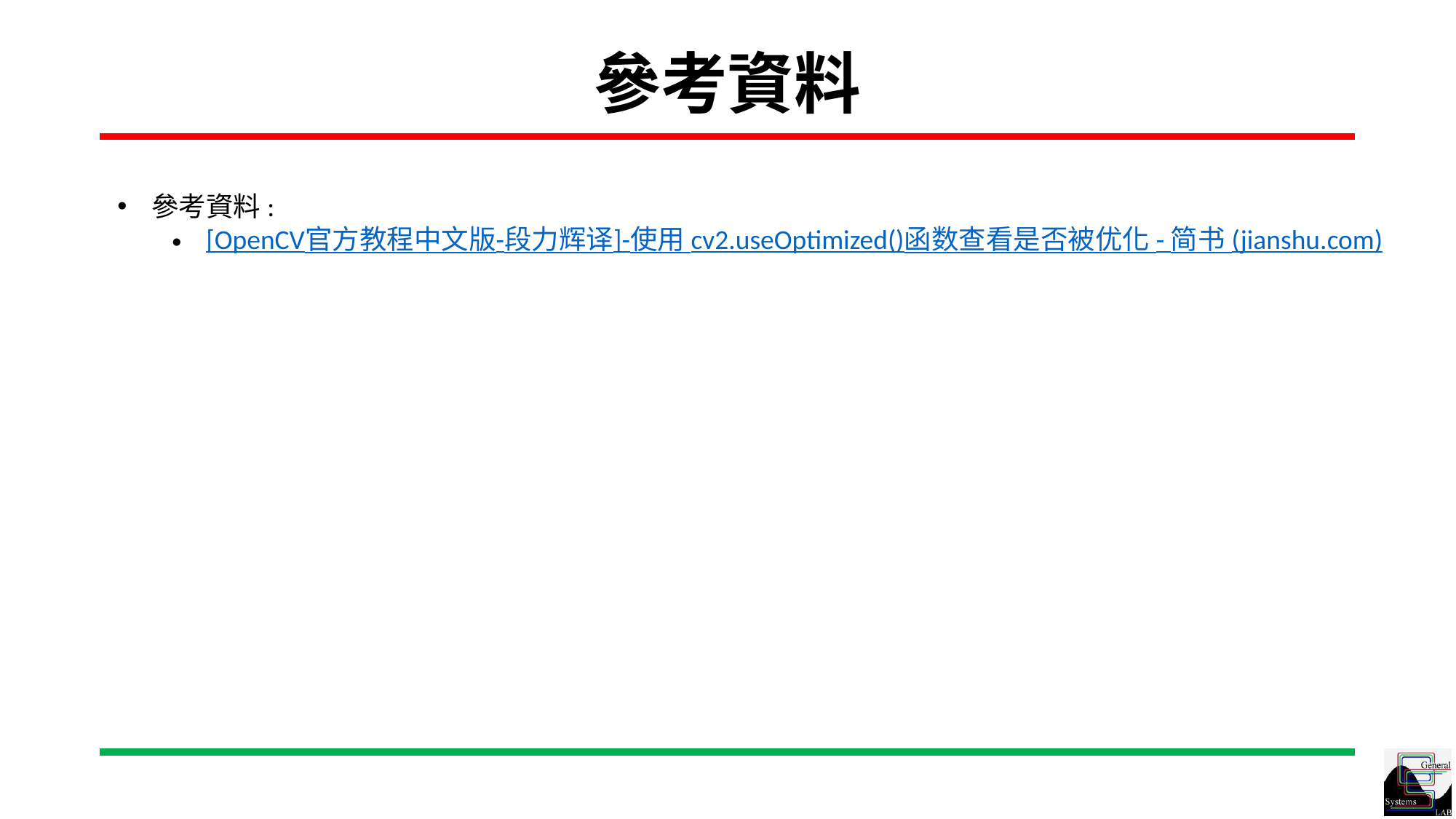

# 參考資料
參考資料:
[OpenCV官方教程中文版-段力辉译]-使用 cv2.useOptimized()函数查看是否被优化 - 简书 (jianshu.com)